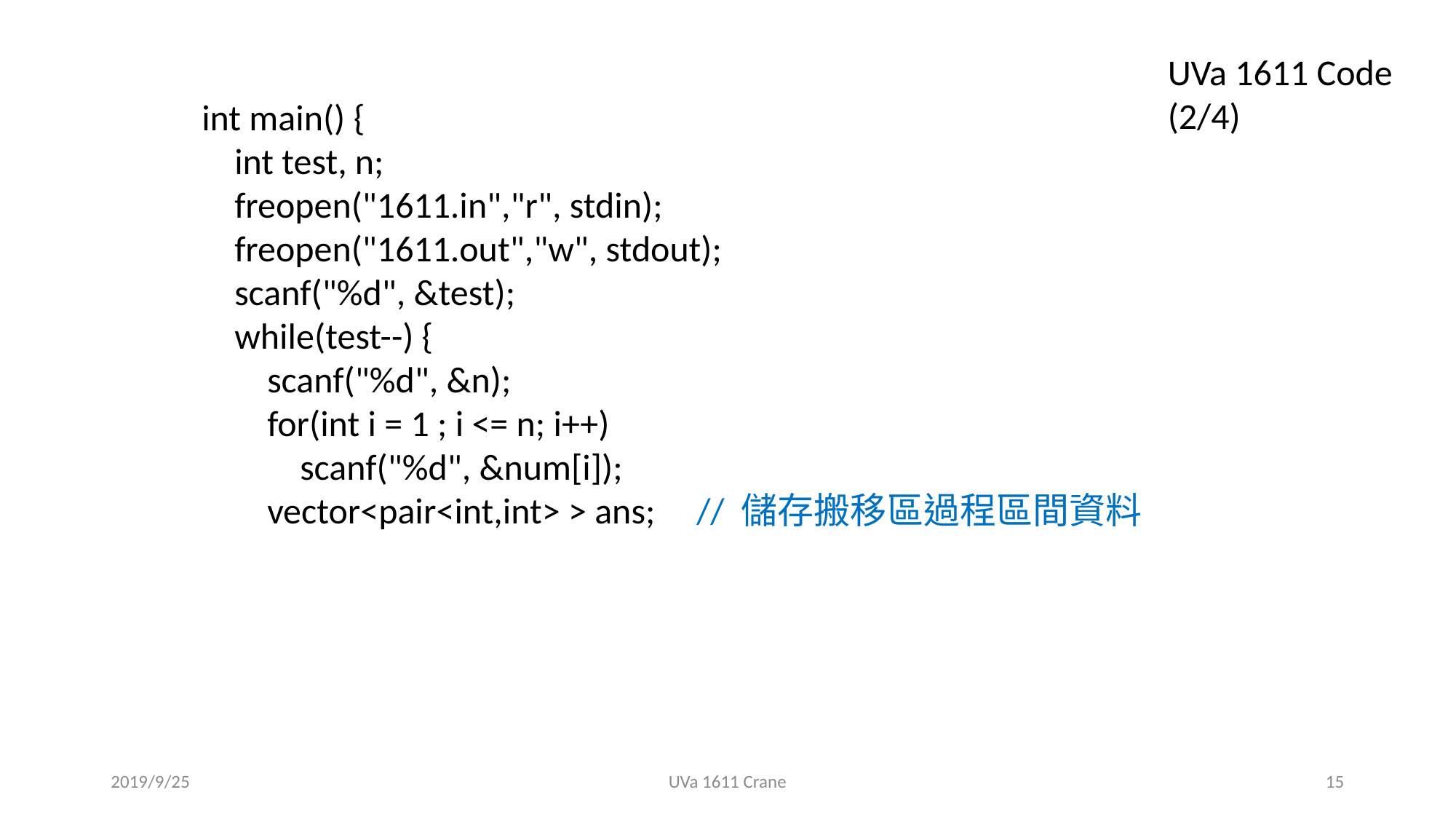

UVa 1611 Code (2/4)
int main() {
    int test, n;
    freopen("1611.in","r", stdin);
    freopen("1611.out","w", stdout);
    scanf("%d", &test);
    while(test--) {
        scanf("%d", &n);
        for(int i = 1 ; i <= n; i++)
            scanf("%d", &num[i]);
        vector<pair<int,int> > ans;     // 儲存搬移區過程區間資料
2019/9/25
UVa 1611 Crane
15